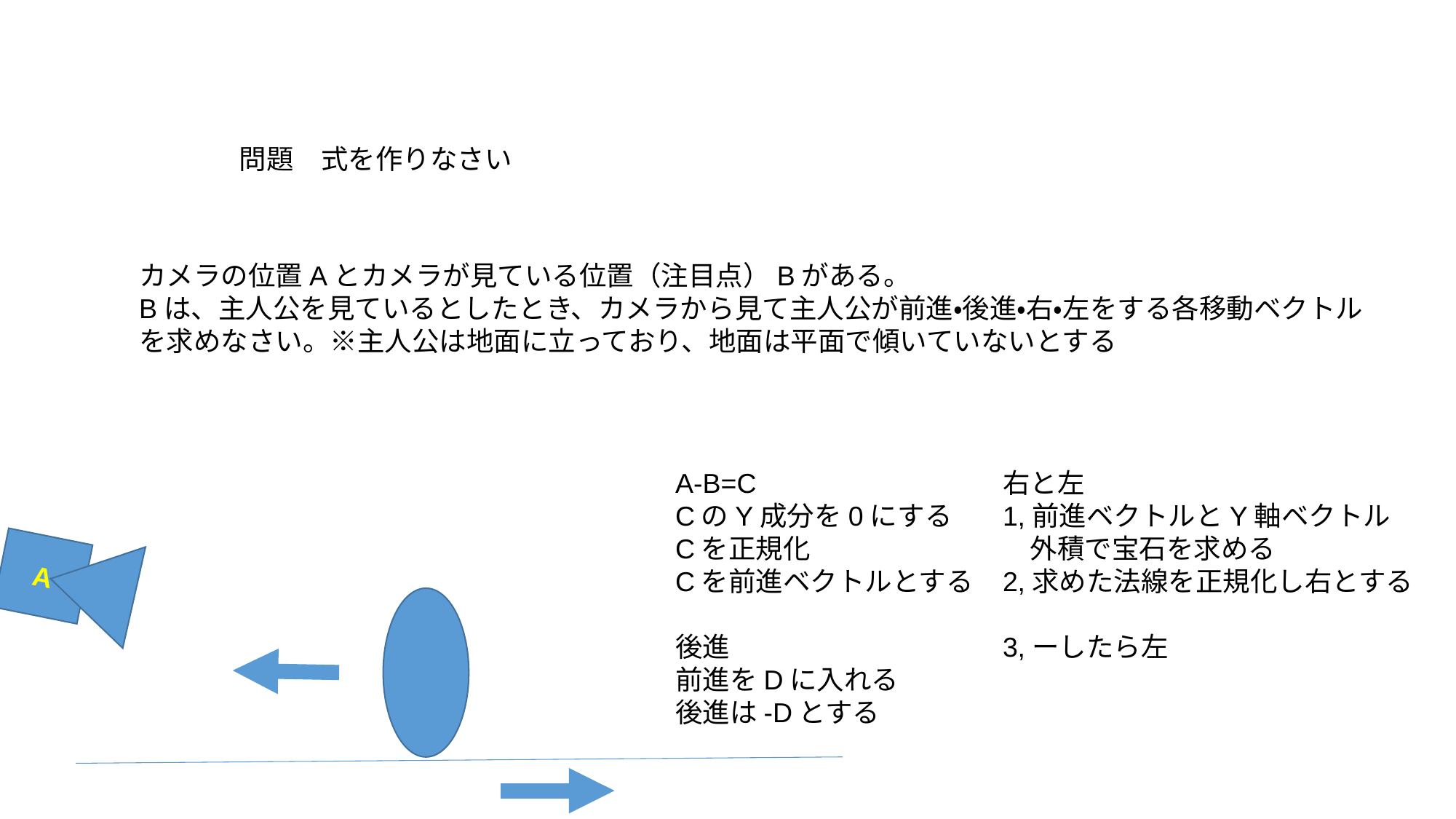

問題　式を作りなさい
カメラの位置Aとカメラが見ている位置（注目点）Bがある。
Bは、主人公を見ているとしたとき、カメラから見て主人公が前進・後進・右・左をする各移動ベクトル
を求めなさい。※主人公は地面に立っており、地面は平面で傾いていないとする

A-B=C			右と左
CのY成分を0にする	1,前進ベクトルとY軸ベクトル
Cを正規化		　外積で宝石を求める
Cを前進ベクトルとする	2,求めた法線を正規化し右とする

後進			3,ーしたら左
前進をDに入れる
後進は-Dとする
A